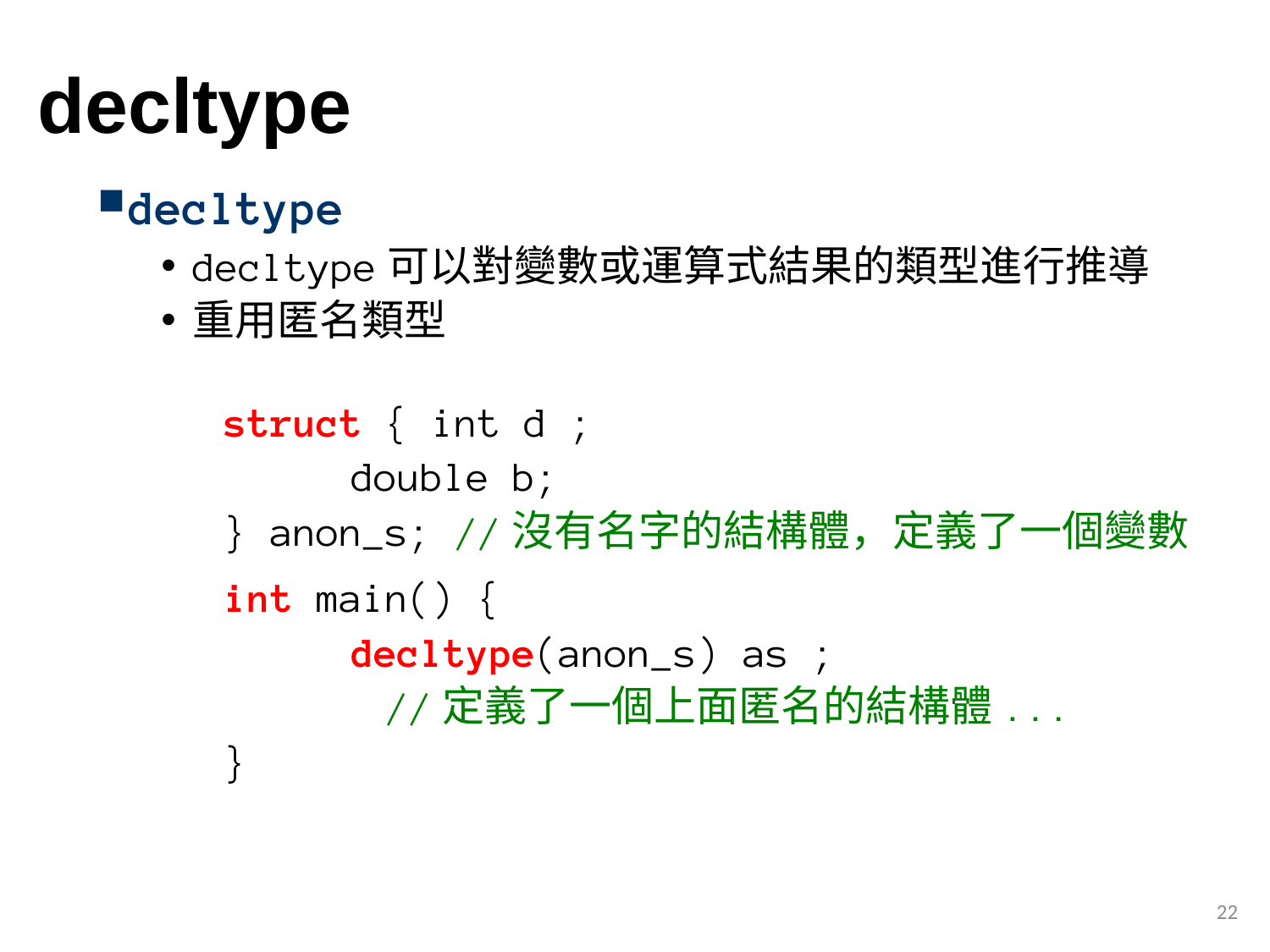

# decltype
decltype
decltype可以對變數或運算式結果的類型進行推導
重用匿名類型

struct { int d ;
	double b;
} anon_s; //沒有名字的結構體，定義了一個變數
int main() {
	decltype(anon_s) as ;
       //定義了一個上面匿名的結構體...
}

22